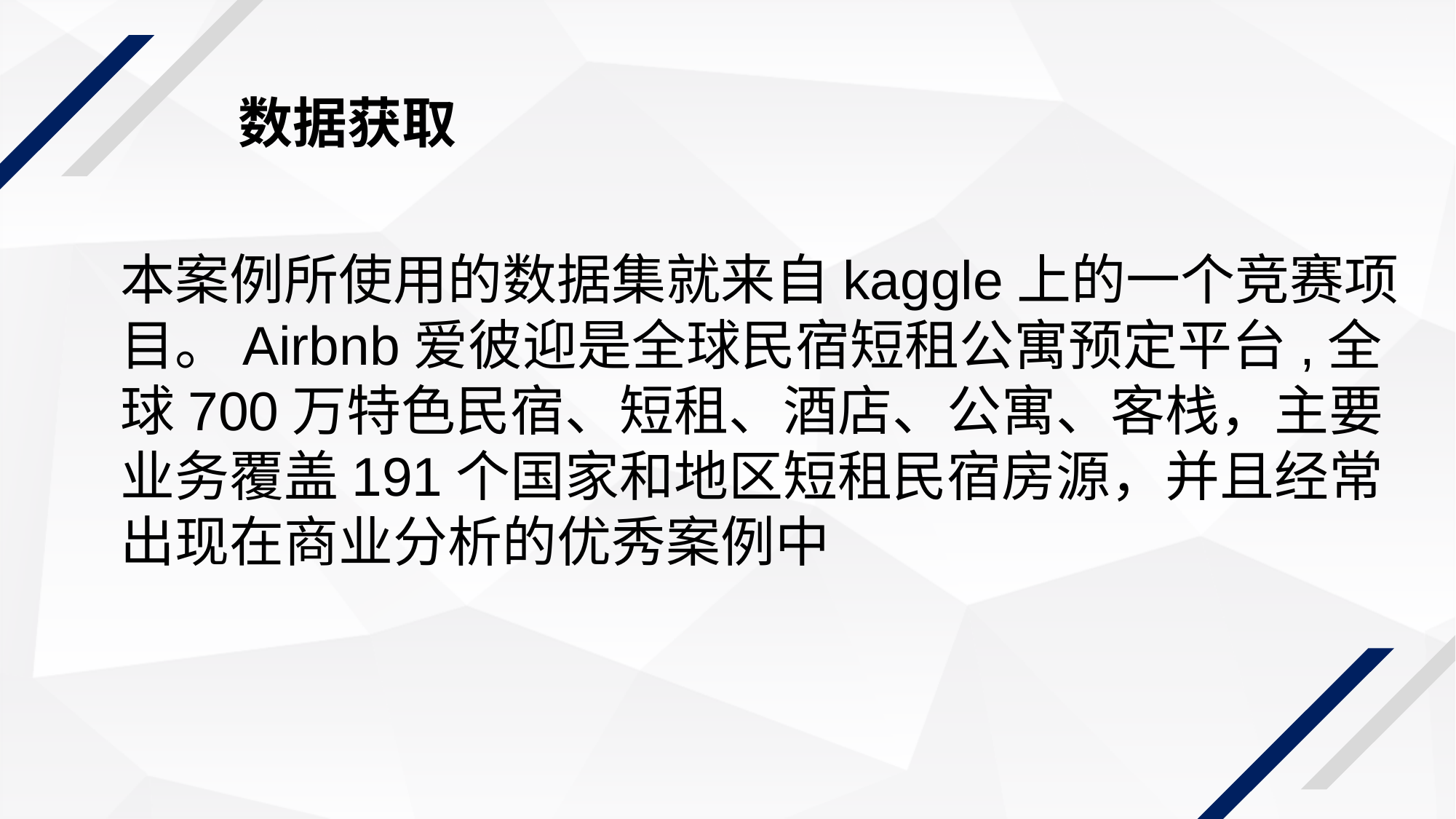

数据获取
本案例所使用的数据集就来自kaggle上的一个竞赛项目。Airbnb爱彼迎是全球民宿短租公寓预定平台,全球700万特色民宿、短租、酒店、公寓、客栈，主要业务覆盖191个国家和地区短租民宿房源，并且经常出现在商业分析的优秀案例中